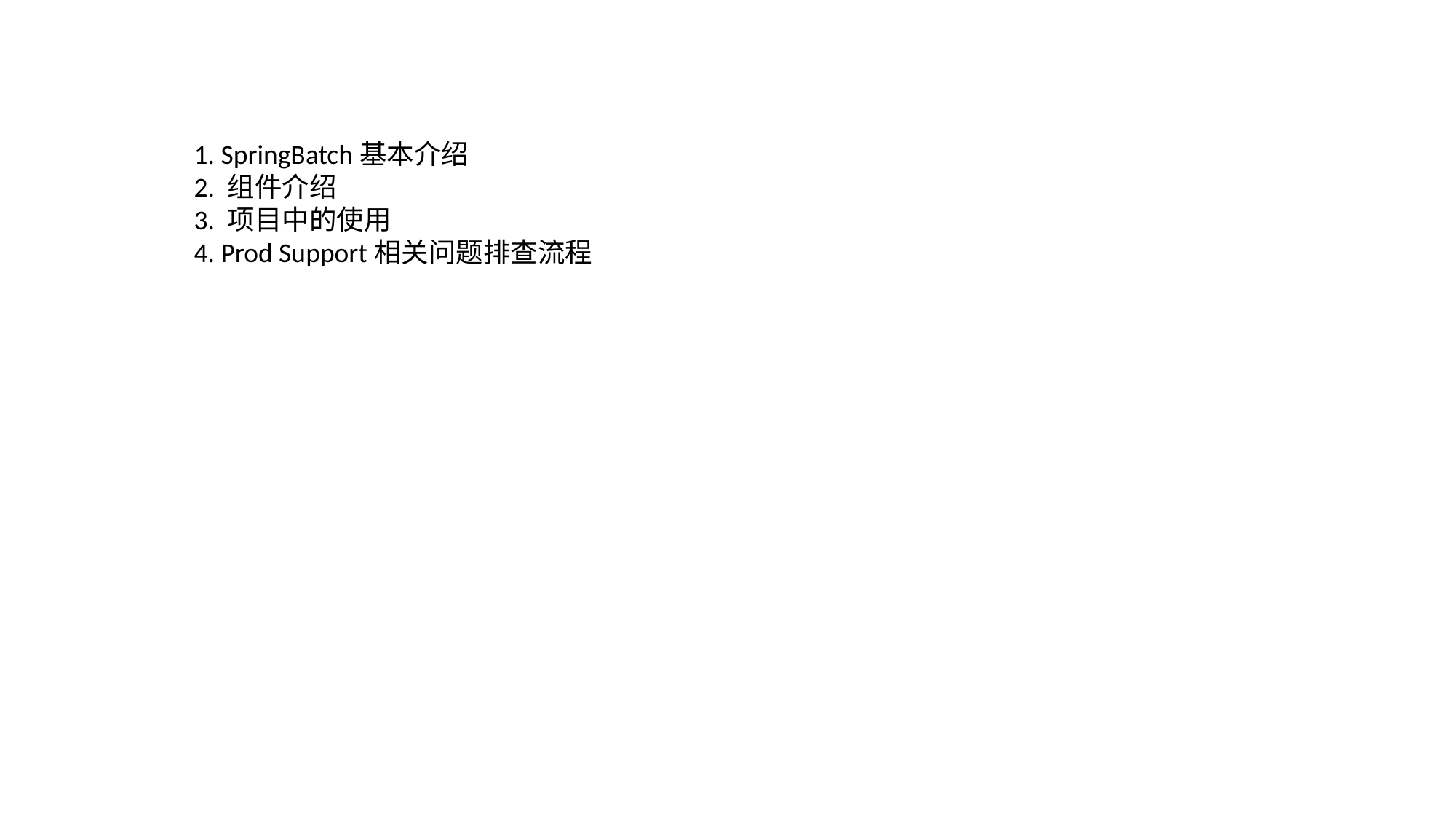

1. SpringBatch基本介绍
2. 组件介绍
3. 项目中的使用
4. Prod Support相关问题排查流程